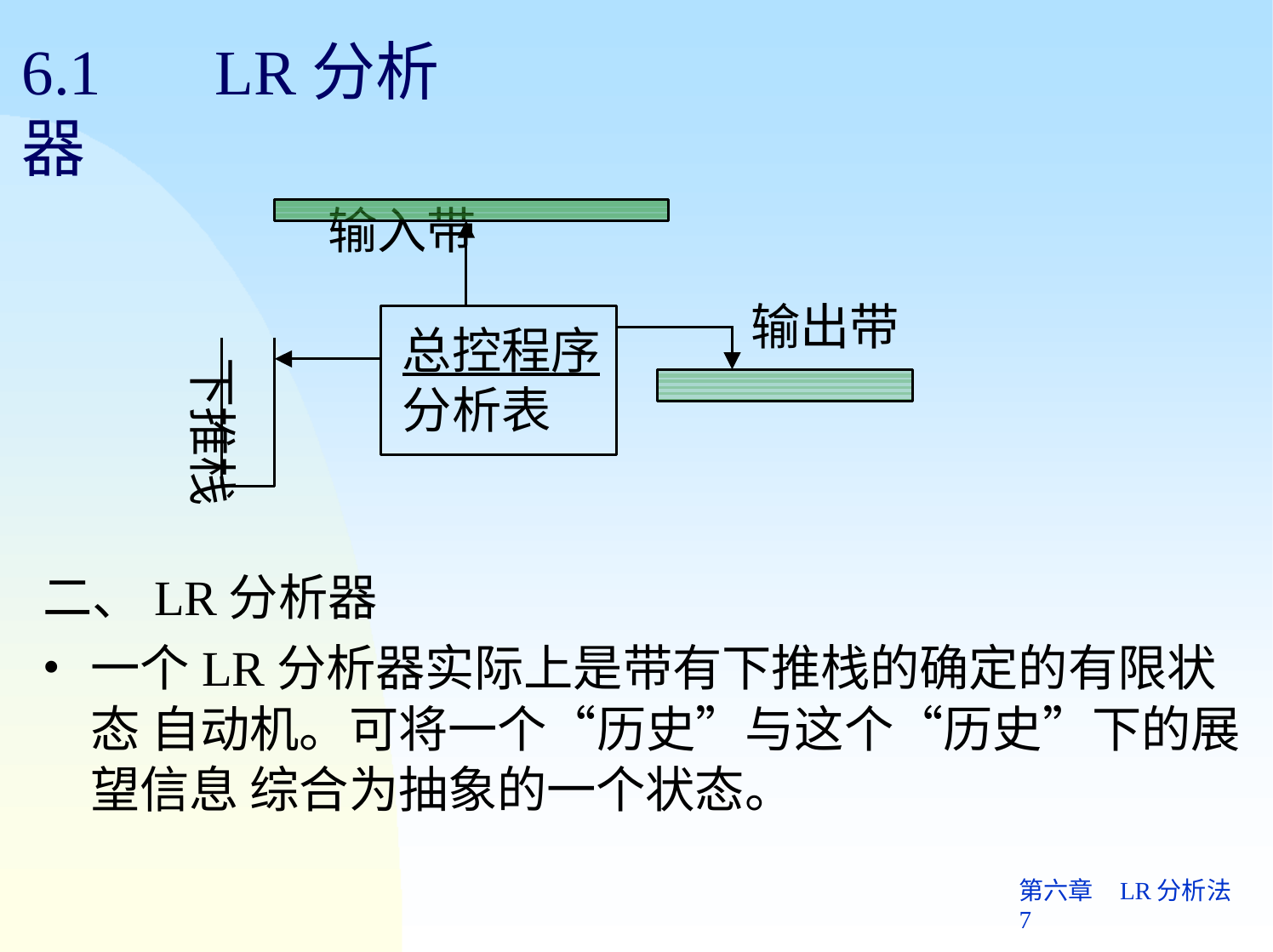

# 6.1	LR分析器
输入带

输出带
总控程序 分析表
下推栈
二、LR分析器
一个LR分析器实际上是带有下推栈的确定的有限状态 自动机。可将一个“历史”与这个“历史”下的展望信息 综合为抽象的一个状态。
第六章	LR分析法 7